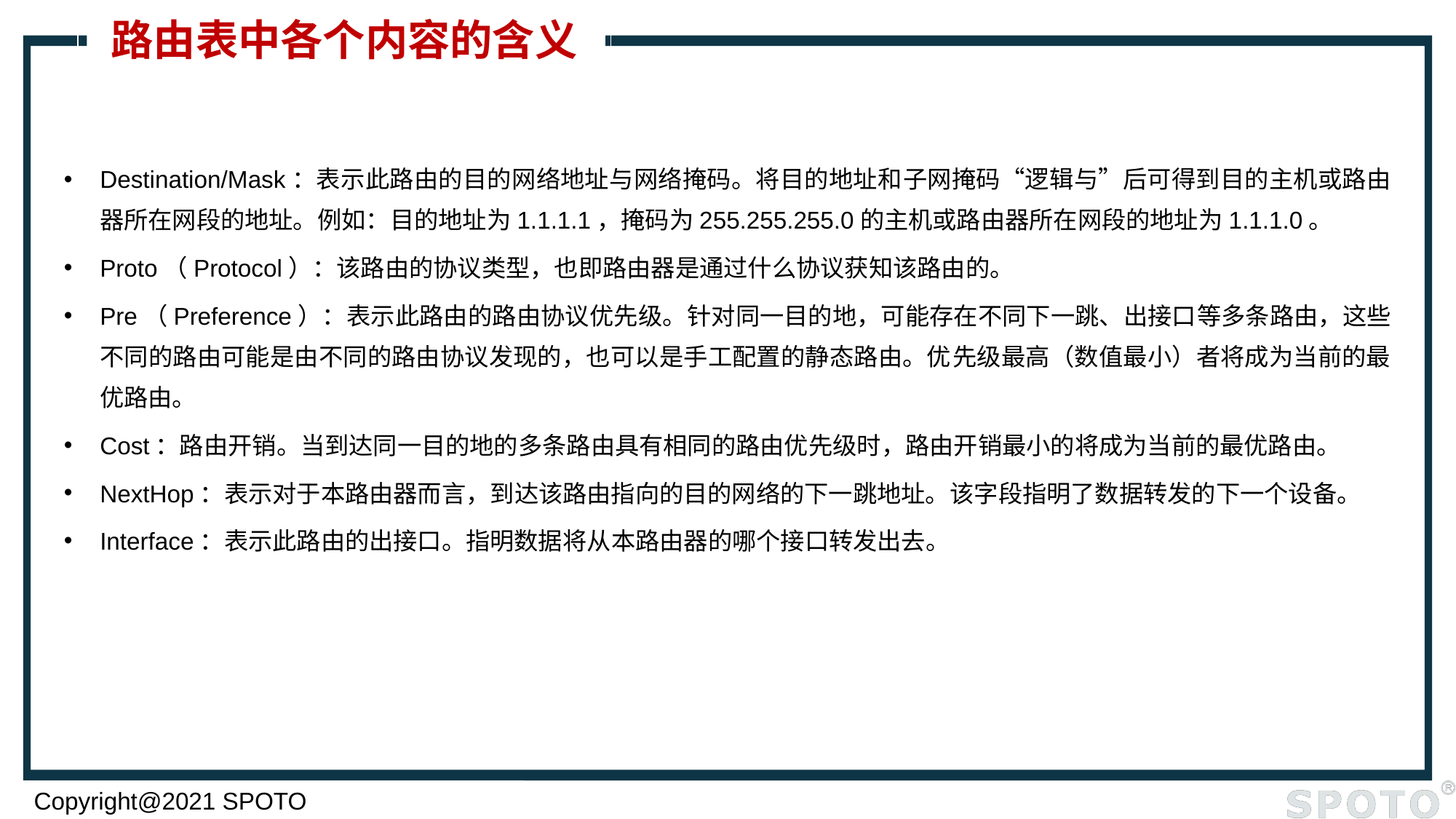

# 路由表中各个内容的含义
Destination/Mask：表示此路由的目的网络地址与网络掩码。将目的地址和子网掩码“逻辑与”后可得到目的主机或路由器所在网段的地址。例如：目的地址为1.1.1.1，掩码为255.255.255.0的主机或路由器所在网段的地址为1.1.1.0。
Proto（Protocol）：该路由的协议类型，也即路由器是通过什么协议获知该路由的。
Pre（Preference）：表示此路由的路由协议优先级。针对同一目的地，可能存在不同下一跳、出接口等多条路由，这些不同的路由可能是由不同的路由协议发现的，也可以是手工配置的静态路由。优先级最高（数值最小）者将成为当前的最优路由。
Cost：路由开销。当到达同一目的地的多条路由具有相同的路由优先级时，路由开销最小的将成为当前的最优路由。
NextHop：表示对于本路由器而言，到达该路由指向的目的网络的下一跳地址。该字段指明了数据转发的下一个设备。
Interface：表示此路由的出接口。指明数据将从本路由器的哪个接口转发出去。